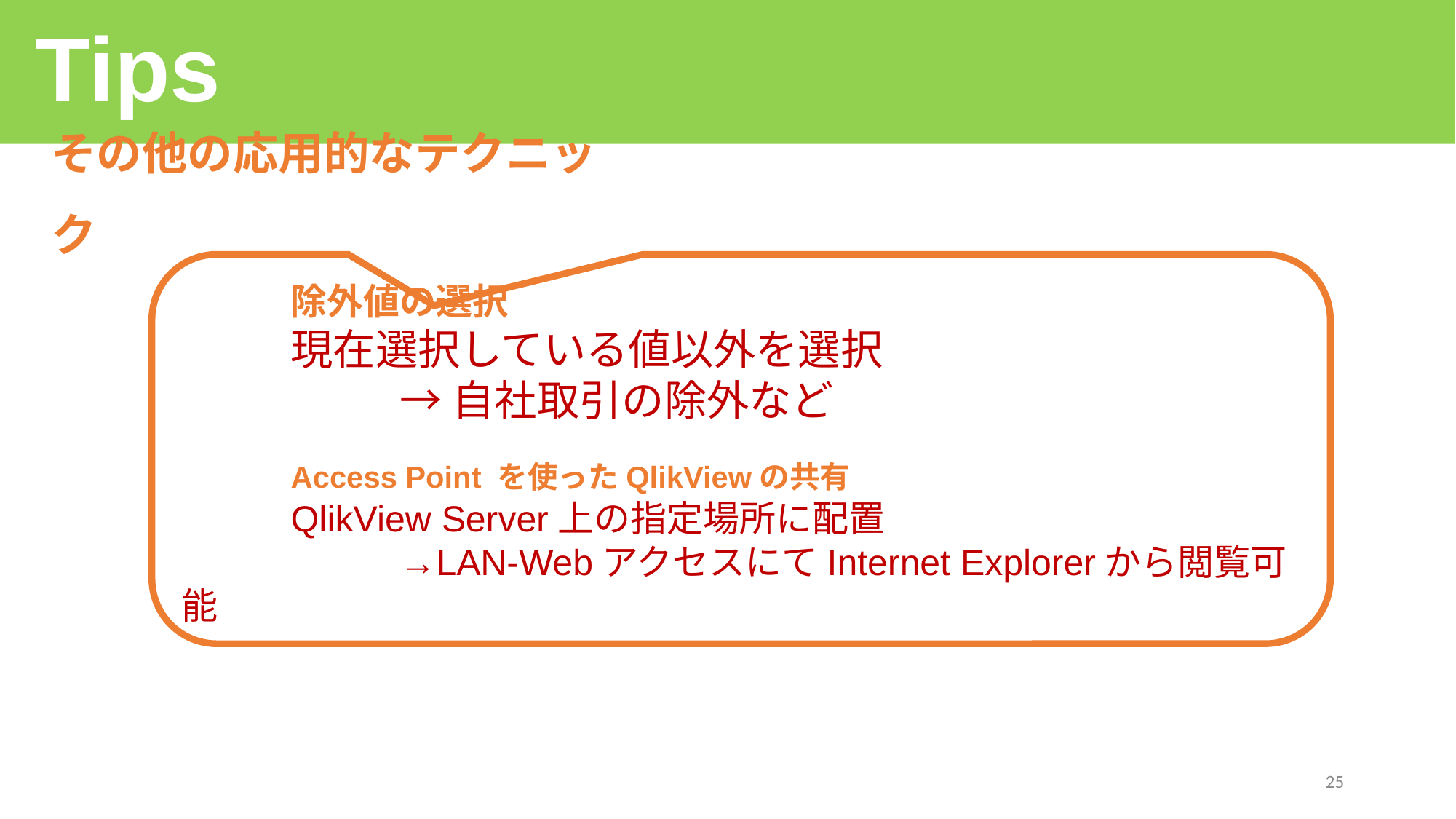

Tips
その他の応用的なテクニック
	除外値の選択
	現在選択している値以外を選択
		→自社取引の除外など

	Access Point を使ったQlikViewの共有
	QlikView Server上の指定場所に配置
		→LAN-WebアクセスにてInternet Explorerから閲覧可能
25